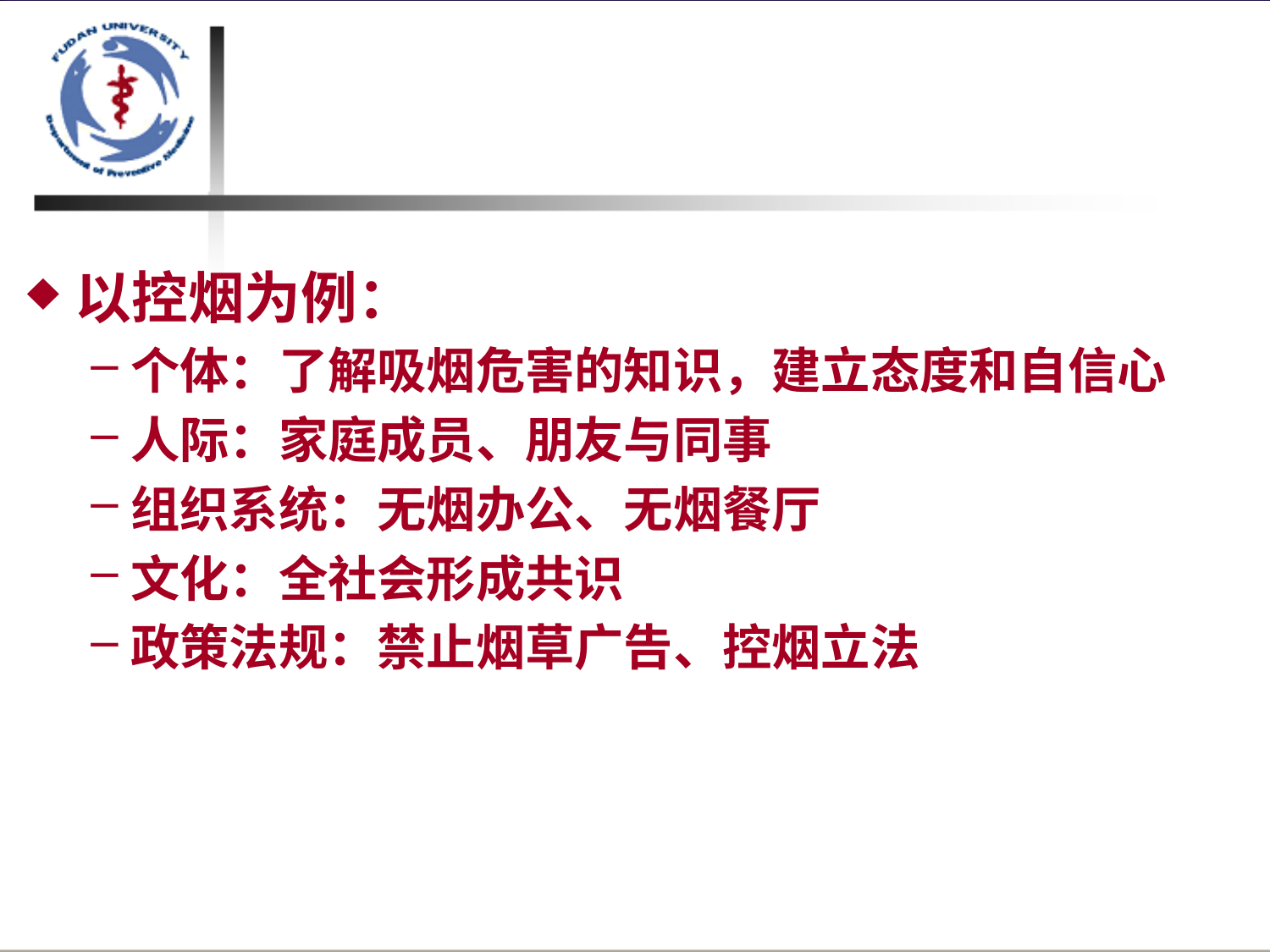

#
以控烟为例：
个体：了解吸烟危害的知识，建立态度和自信心
人际：家庭成员、朋友与同事
组织系统：无烟办公、无烟餐厅
文化：全社会形成共识
政策法规：禁止烟草广告、控烟立法